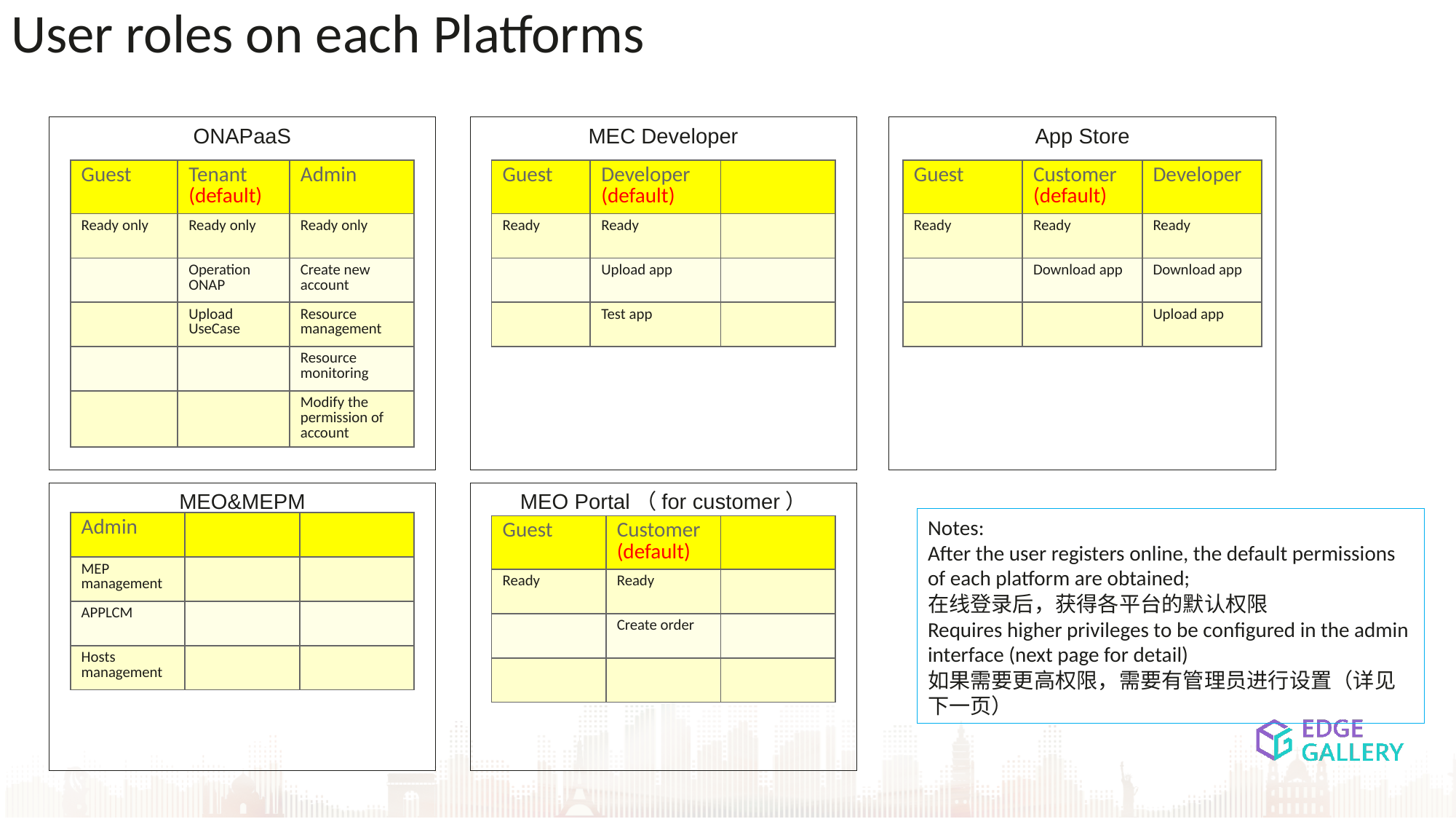

# User roles on each Platforms
ONAPaaS
MEC Developer
App Store
| Guest | Tenant (default) | Admin |
| --- | --- | --- |
| Ready only | Ready only | Ready only |
|  | Operation ONAP | Create new account |
|  | Upload UseCase | Resource management |
|  |  | Resource monitoring |
|  |  | Modify the permission of account |
| Guest | Developer (default) |  |
| --- | --- | --- |
| Ready | Ready |  |
|  | Upload app |  |
|  | Test app |  |
| Guest | Customer (default) | Developer |
| --- | --- | --- |
| Ready | Ready | Ready |
|  | Download app | Download app |
|  |  | Upload app |
MEO Portal（for customer）
MEO&MEPM
Notes:
After the user registers online, the default permissions of each platform are obtained;
在线登录后，获得各平台的默认权限
Requires higher privileges to be configured in the admin interface (next page for detail)
如果需要更高权限，需要有管理员进行设置（详见下一页）
| Admin |  |  |
| --- | --- | --- |
| MEP management |  |  |
| APPLCM |  |  |
| Hosts management |  |  |
| Guest | Customer (default) |  |
| --- | --- | --- |
| Ready | Ready |  |
|  | Create order |  |
|  |  |  |